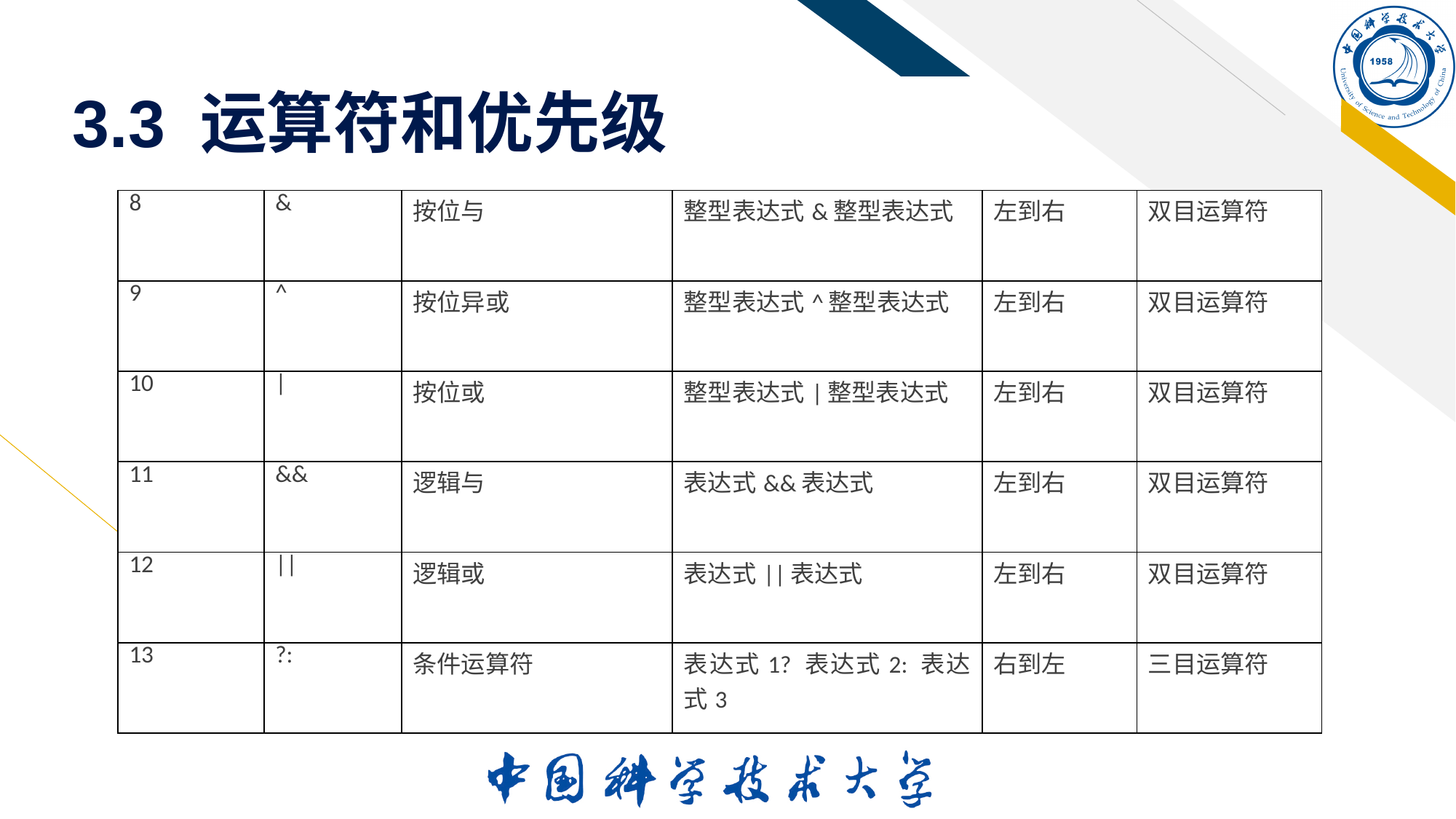

# 3.3 运算符和优先级
| 8 | & | 按位与 | 整型表达式&整型表达式 | 左到右 | 双目运算符 |
| --- | --- | --- | --- | --- | --- |
| 9 | ^ | 按位异或 | 整型表达式^整型表达式 | 左到右 | 双目运算符 |
| 10 | | | 按位或 | 整型表达式|整型表达式 | 左到右 | 双目运算符 |
| 11 | && | 逻辑与 | 表达式&&表达式 | 左到右 | 双目运算符 |
| 12 | || | 逻辑或 | 表达式||表达式 | 左到右 | 双目运算符 |
| 13 | ?: | 条件运算符 | 表达式1? 表达式2: 表达式3 | 右到左 | 三目运算符 |